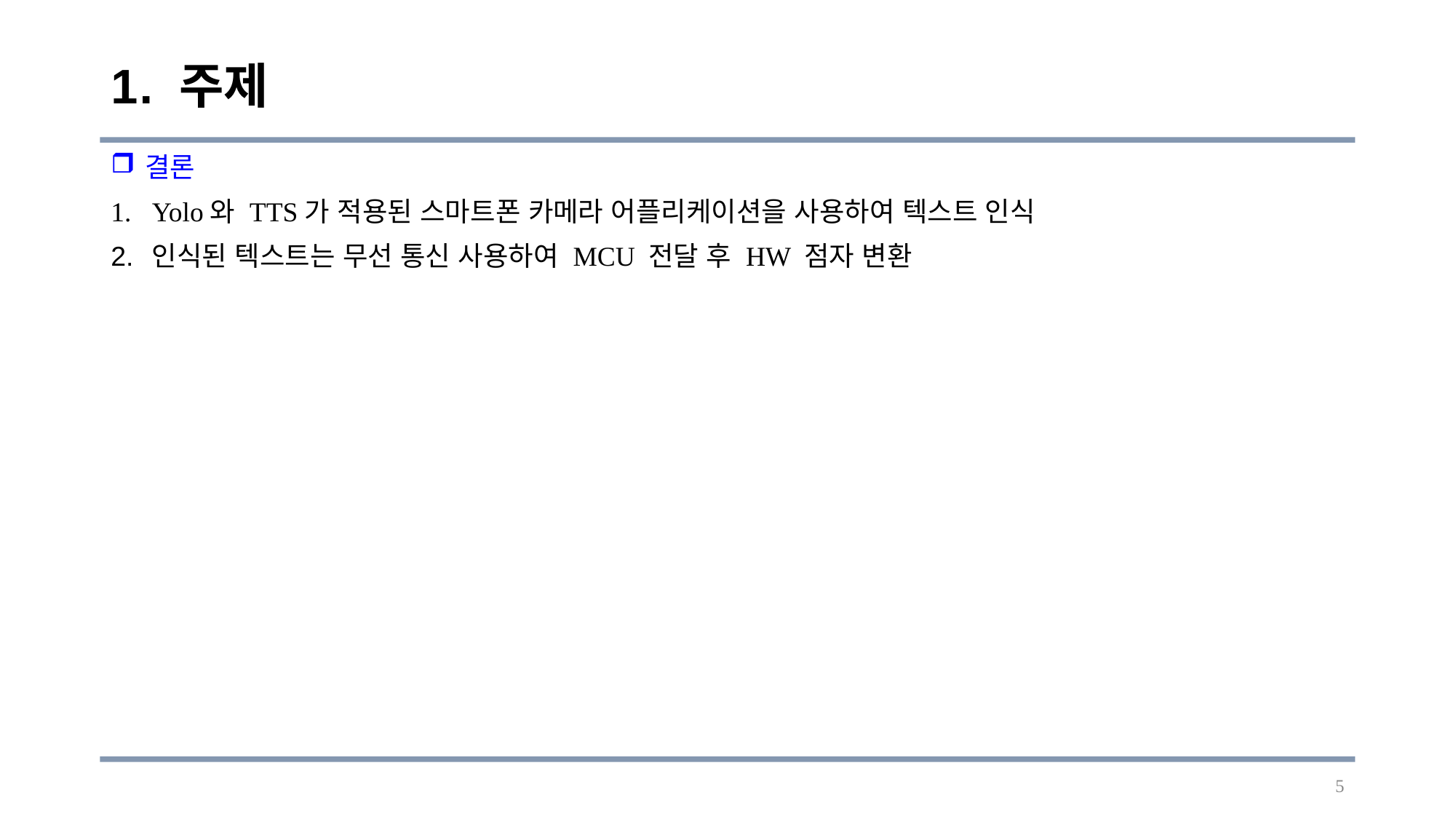

# 주제
결론
Yolo와 TTS가 적용된 스마트폰 카메라 어플리케이션을 사용하여 텍스트 인식
인식된 텍스트는 무선 통신 사용하여 MCU 전달 후 HW 점자 변환

5